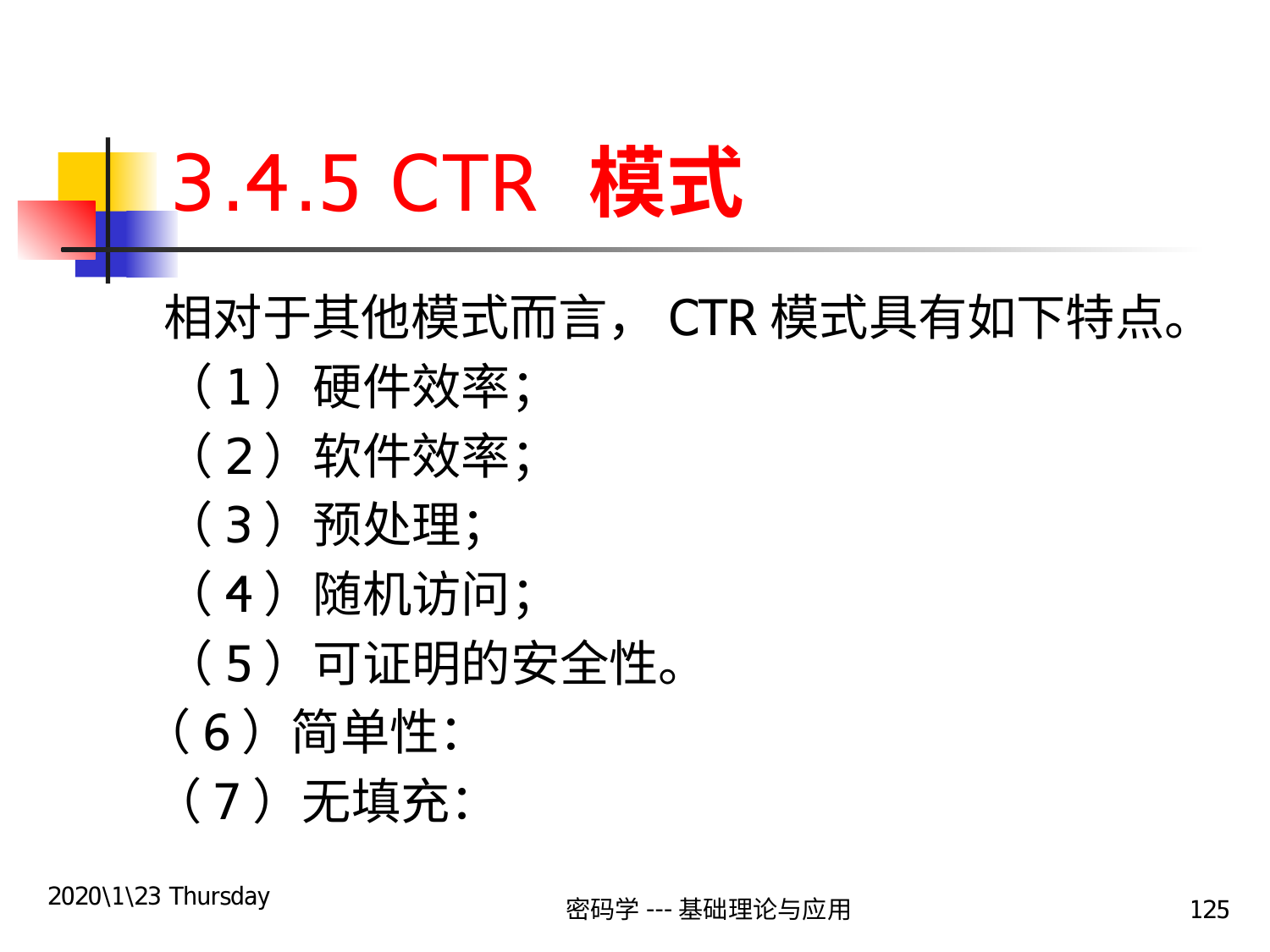

# 3.4.5 CTR 模式
相对于其他模式而言，CTR模式具有如下特点。
（1）硬件效率；
（2）软件效率；
（3）预处理；
（4）随机访问；
（5）可证明的安全性。
      （6）简单性：
       （7）无填充：

2020\1\23 Thursday
密码学---基础理论与应用
125